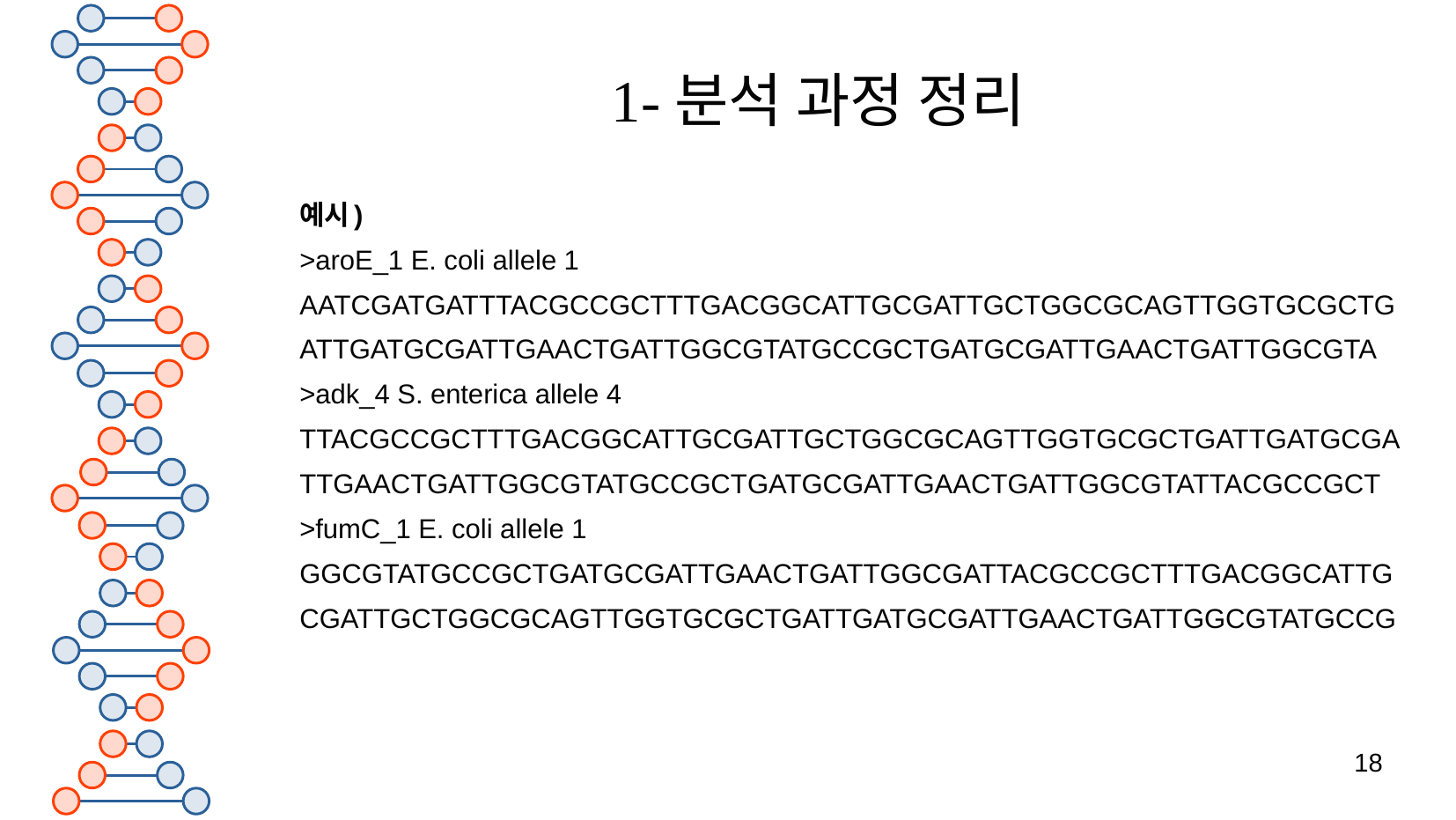

# 1-분석 과정 정리
예시)
>aroE_1 E. coli allele 1
AATCGATGATTTACGCCGCTTTGACGGCATTGCGATTGCTGGCGCAGTTGGTGCGCTG
ATTGATGCGATTGAACTGATTGGCGTATGCCGCTGATGCGATTGAACTGATTGGCGTA
>adk_4 S. enterica allele 4
TTACGCCGCTTTGACGGCATTGCGATTGCTGGCGCAGTTGGTGCGCTGATTGATGCGA
TTGAACTGATTGGCGTATGCCGCTGATGCGATTGAACTGATTGGCGTATTACGCCGCT
>fumC_1 E. coli allele 1
GGCGTATGCCGCTGATGCGATTGAACTGATTGGCGATTACGCCGCTTTGACGGCATTG
CGATTGCTGGCGCAGTTGGTGCGCTGATTGATGCGATTGAACTGATTGGCGTATGCCG

18